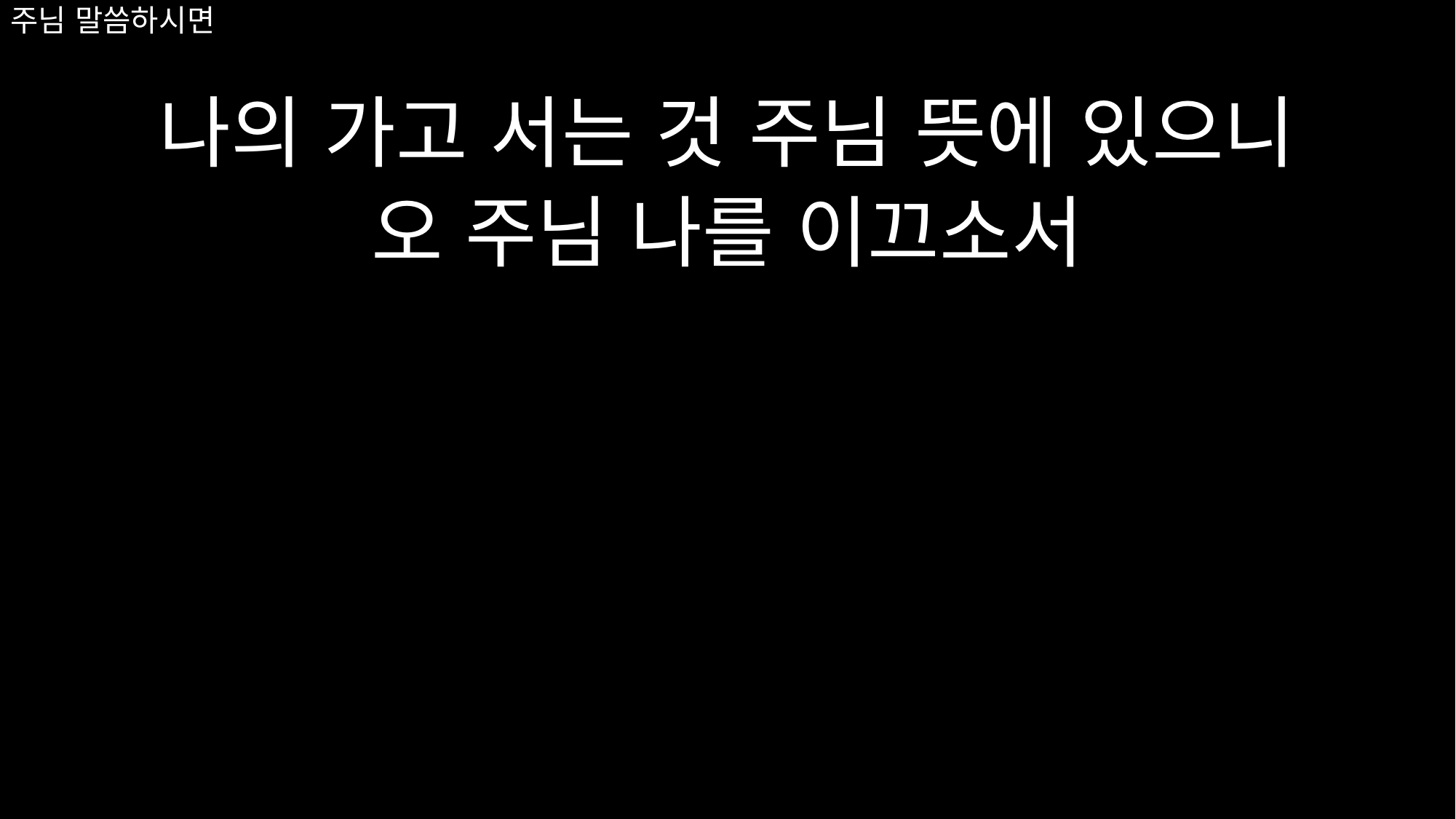

# 주님 말씀하시면
나의 가고 서는 것 주님 뜻에 있으니
오 주님 나를 이끄소서